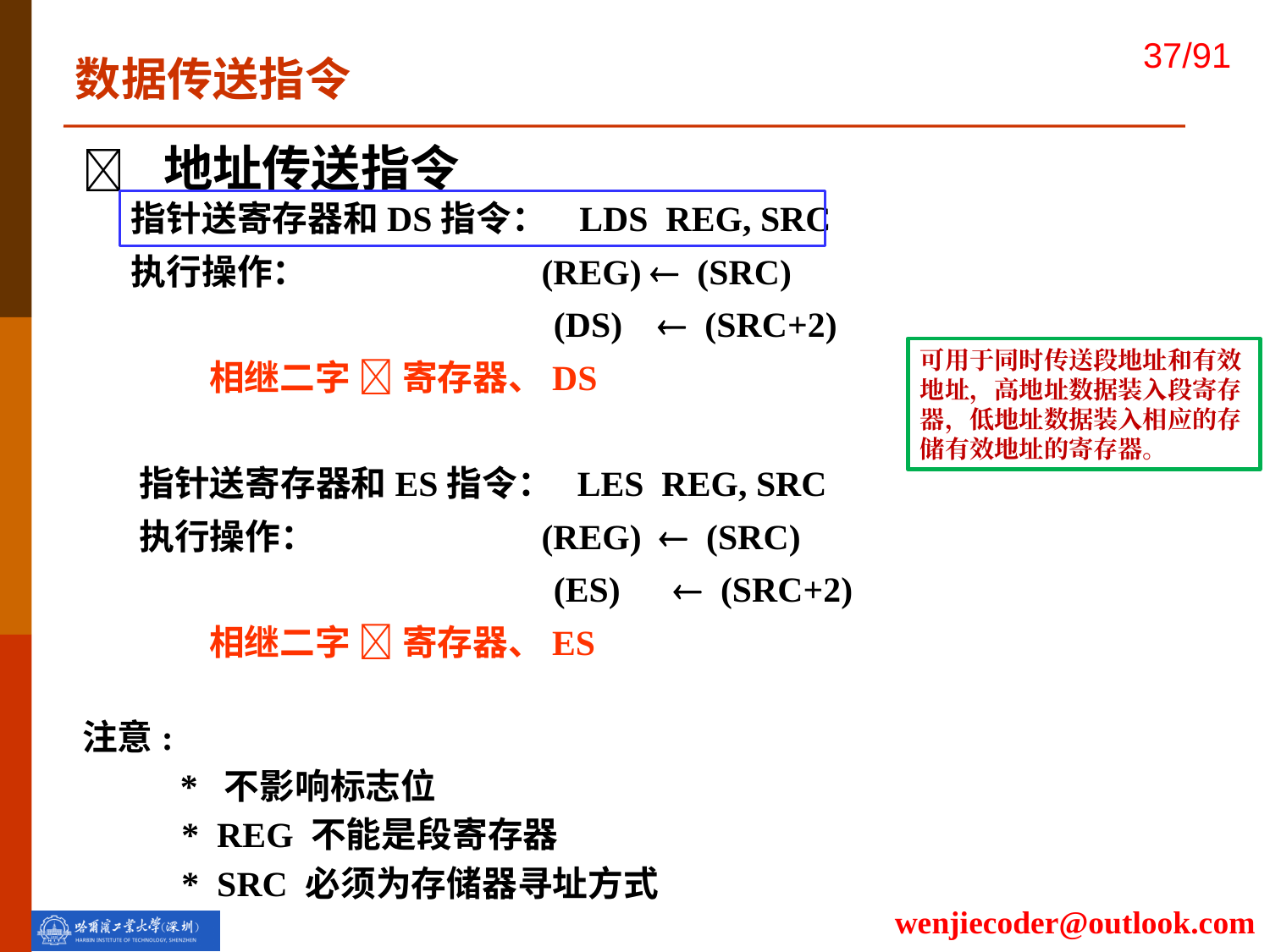

数据传送指令
•   地址传送指令
     指针送寄存器和DS指令：   LDS  REG, SRC
     执行操作：                            (REG) ←  (SRC)
                                                     (DS)    ←  (SRC+2)
     	相继二字 → 寄存器、DS

      指针送寄存器和ES指令：  LES  REG, SRC
      执行操作：                           (REG)  ←  (SRC)
                                                     (ES)      ←  (SRC+2)
      	相继二字 → 寄存器、ES

注意:
           *  不影响标志位
    *  REG 不能是段寄存器
    *  SRC 必须为存储器寻址方式

可用于同时传送段地址和有效地址，高地址数据装入段寄存器，低地址数据装入相应的存储有效地址的寄存器。